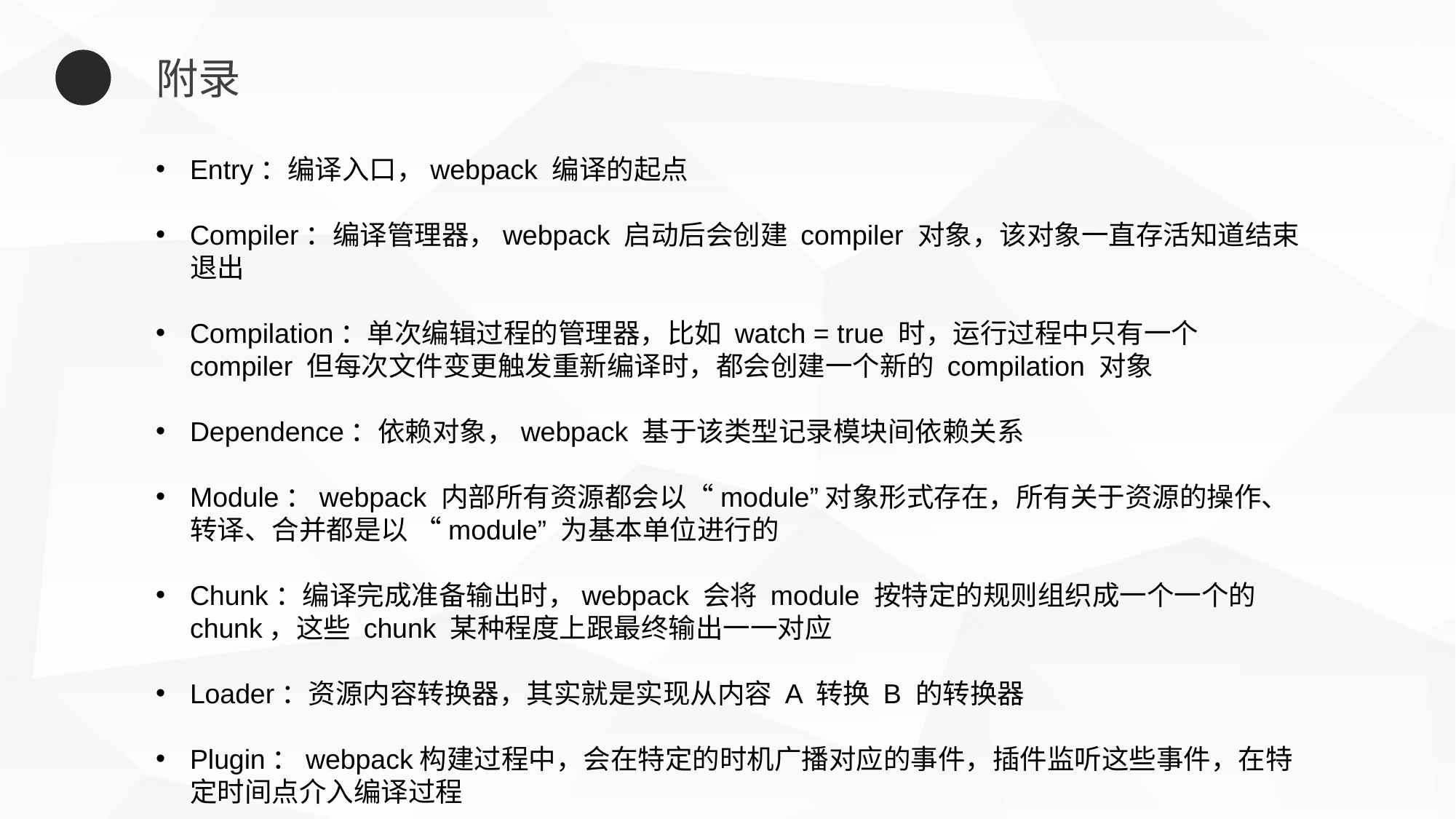

附录

Entry：编译入口，webpack 编译的起点

Compiler：编译管理器，webpack 启动后会创建 compiler 对象，该对象一直存活知道结束退出

Compilation：单次编辑过程的管理器，比如 watch = true 时，运行过程中只有一个 compiler 但每次文件变更触发重新编译时，都会创建一个新的 compilation 对象

Dependence：依赖对象，webpack 基于该类型记录模块间依赖关系

Module：webpack 内部所有资源都会以“module”对象形式存在，所有关于资源的操作、转译、合并都是以 “module” 为基本单位进行的

Chunk：编译完成准备输出时，webpack 会将 module 按特定的规则组织成一个一个的 chunk，这些 chunk 某种程度上跟最终输出一一对应

Loader：资源内容转换器，其实就是实现从内容 A 转换 B 的转换器

Plugin：webpack构建过程中，会在特定的时机广播对应的事件，插件监听这些事件，在特定时间点介入编译过程